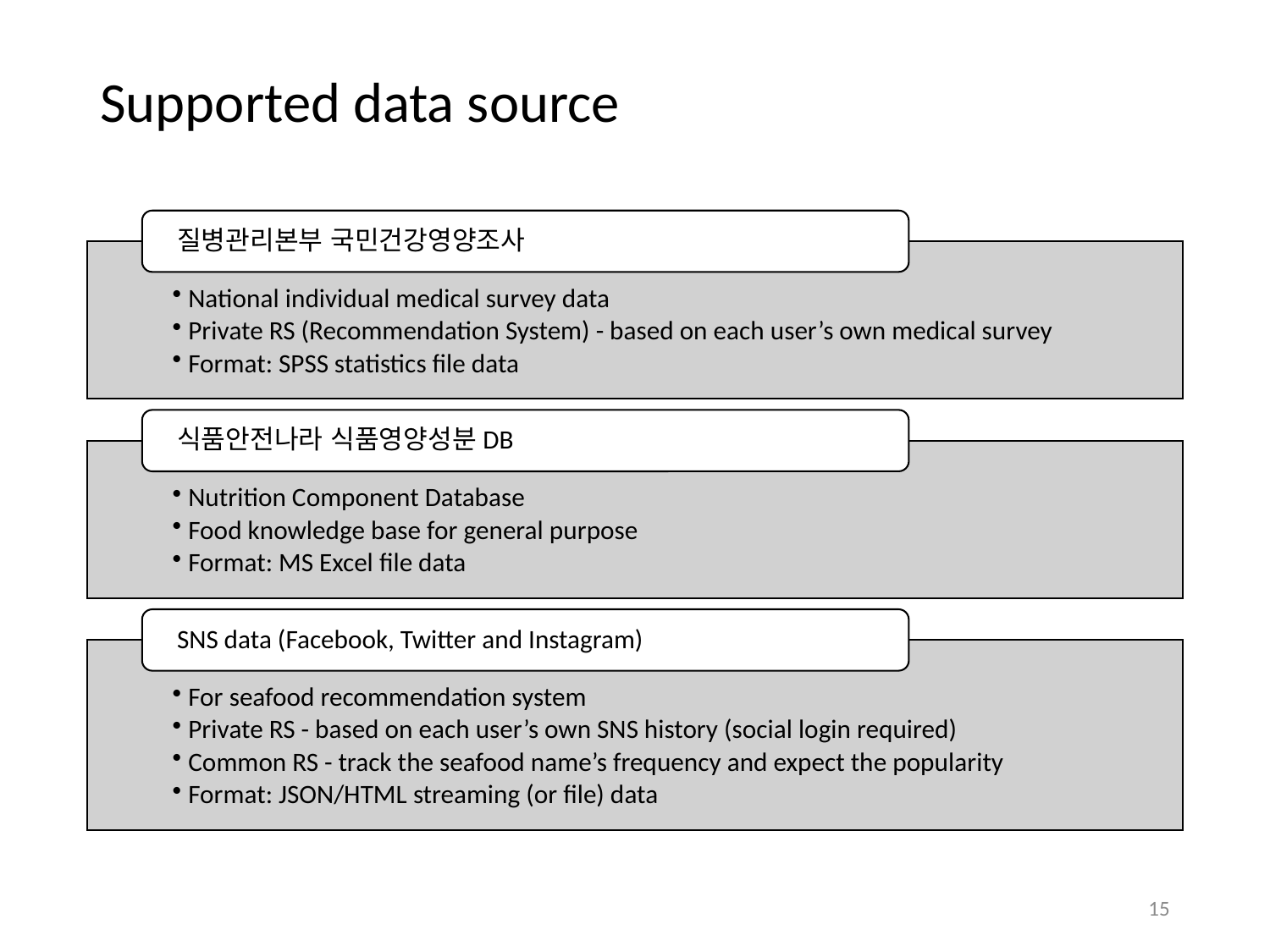

# Supported data source
National individual medical survey data
Private RS (Recommendation System) - based on each user’s own medical survey
Format: SPSS statistics file data
질병관리본부 국민건강영양조사
Nutrition Component Database
Food knowledge base for general purpose
Format: MS Excel file data
식품안전나라 식품영양성분DB
For seafood recommendation system
Private RS - based on each user’s own SNS history (social login required)
Common RS - track the seafood name’s frequency and expect the popularity
Format: JSON/HTML streaming (or file) data
SNS data (Facebook, Twitter and Instagram)
15